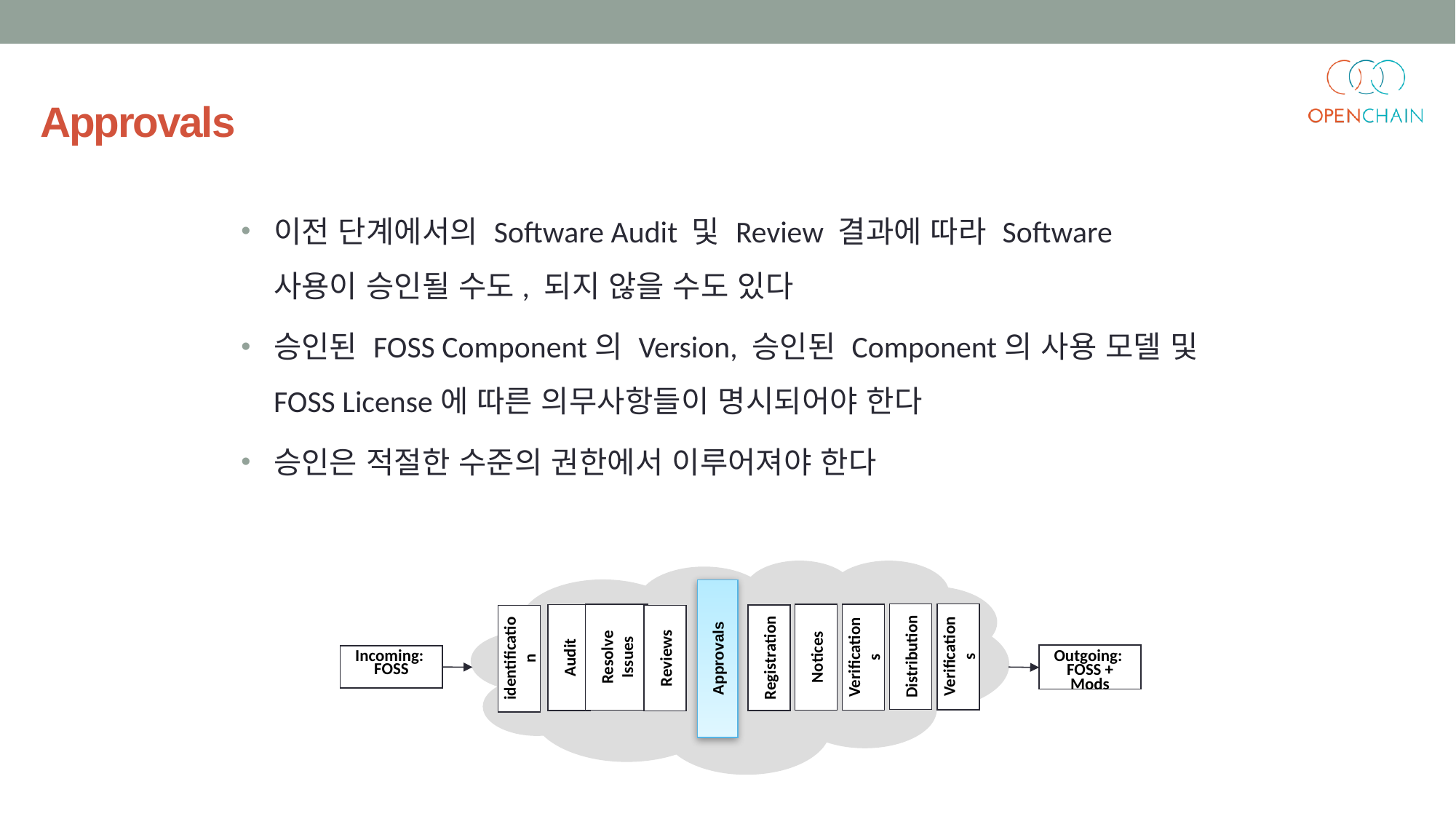

Approvals
이전 단계에서의 Software Audit 및 Review 결과에 따라 Software 사용이 승인될 수도, 되지 않을 수도 있다
승인된 FOSS Component의 Version, 승인된 Component의 사용 모델 및 FOSS License에 따른 의무사항들이 명시되어야 한다
승인은 적절한 수준의 권한에서 이루어져야 한다

Approvals
Distribution
Verifications
Resolve Issues
Notices
Verifications
Audit
Registration
identification
Reviews
Incoming:
FOSS
Outgoing:
FOSS + Mods